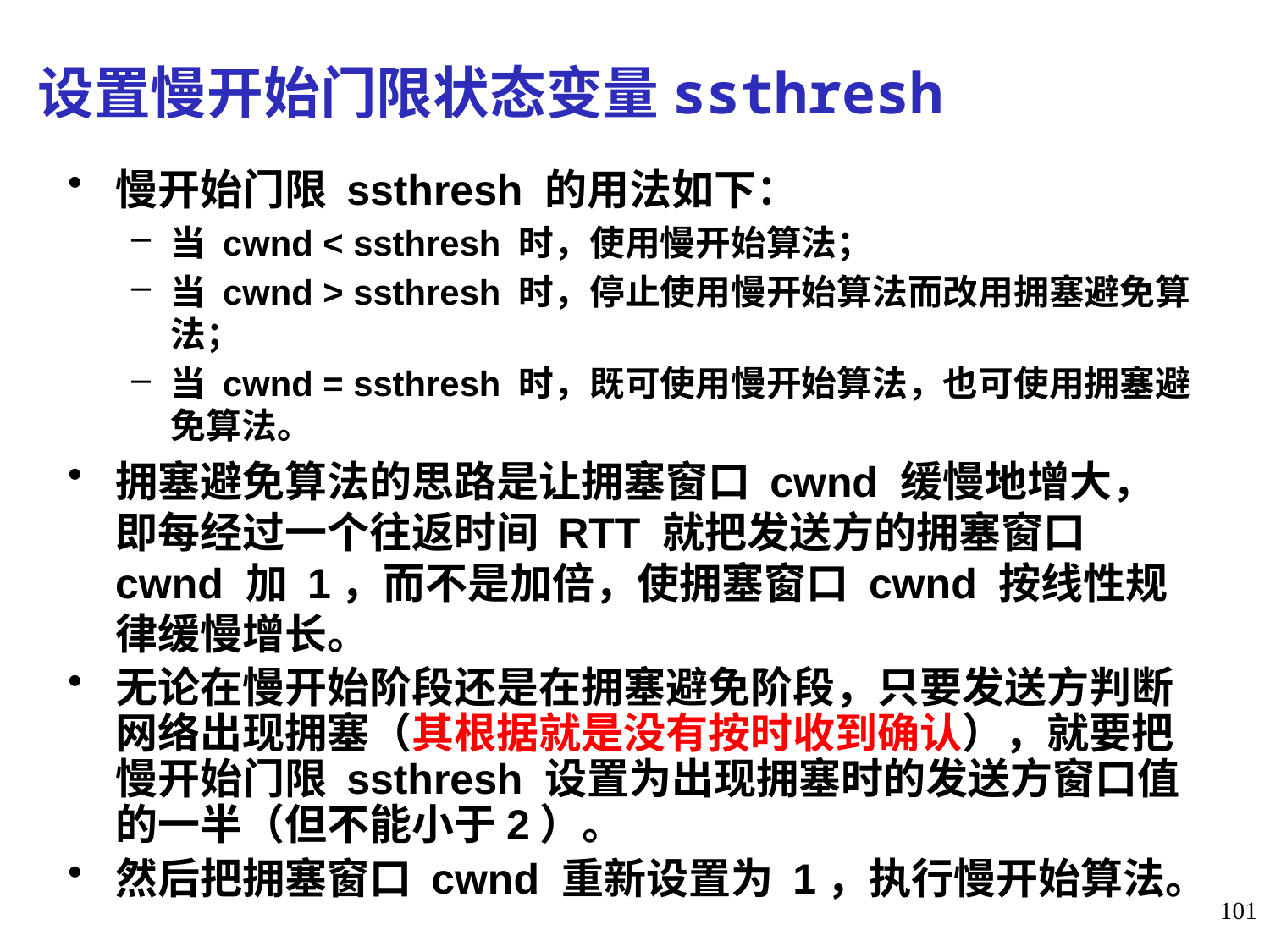

# 设置慢开始门限状态变量ssthresh
慢开始门限 ssthresh 的用法如下：
当 cwnd < ssthresh 时，使用慢开始算法；
当 cwnd > ssthresh 时，停止使用慢开始算法而改用拥塞避免算法；
当 cwnd = ssthresh 时，既可使用慢开始算法，也可使用拥塞避免算法。
拥塞避免算法的思路是让拥塞窗口 cwnd 缓慢地增大，即每经过一个往返时间 RTT 就把发送方的拥塞窗口 cwnd 加 1，而不是加倍，使拥塞窗口 cwnd 按线性规律缓慢增长。
无论在慢开始阶段还是在拥塞避免阶段，只要发送方判断网络出现拥塞（其根据就是没有按时收到确认），就要把慢开始门限 ssthresh 设置为出现拥塞时的发送方窗口值的一半（但不能小于2）。
然后把拥塞窗口 cwnd 重新设置为 1，执行慢开始算法。

101